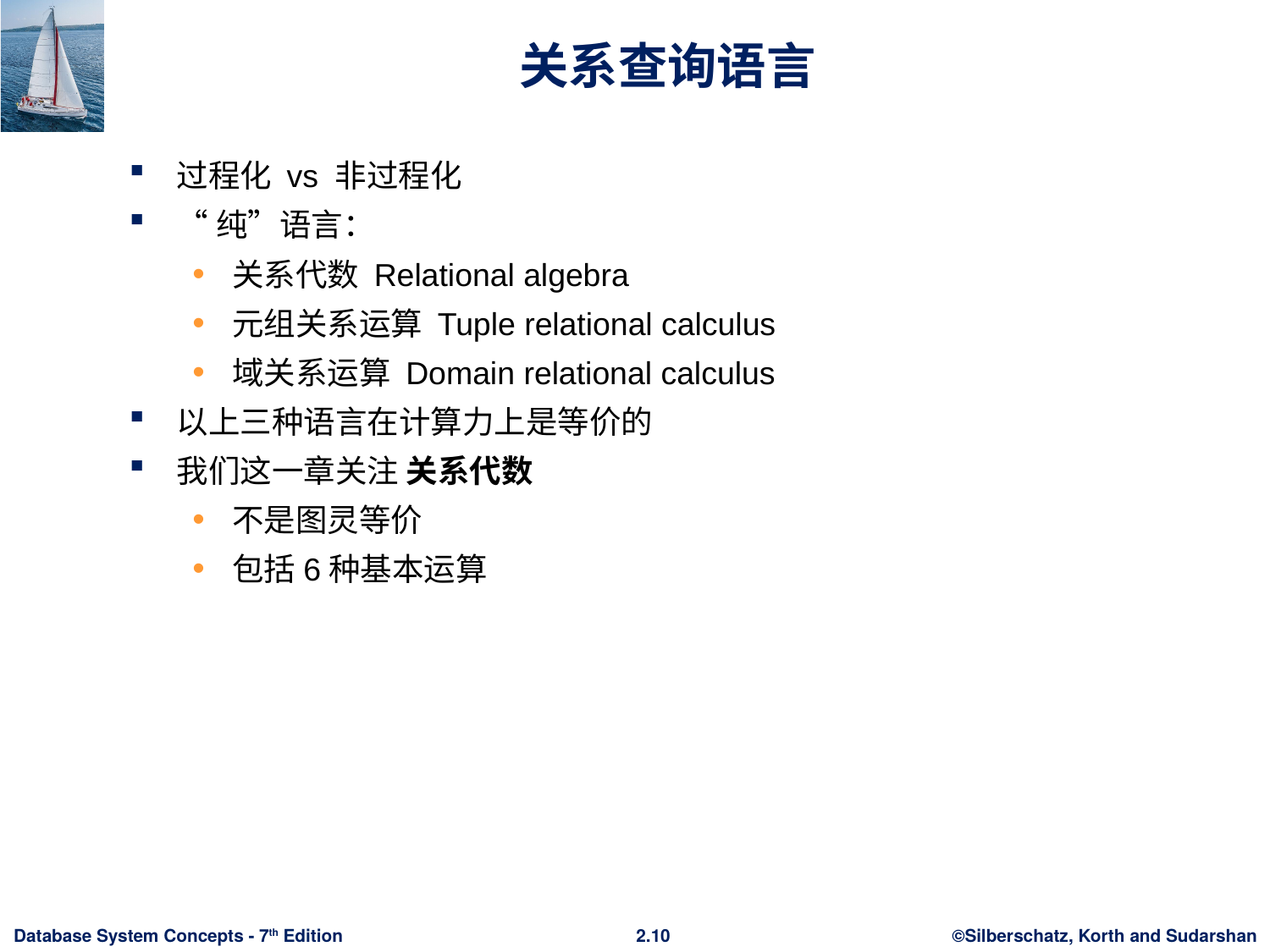

# 关系查询语言
过程化 vs 非过程化
“纯”语言：
关系代数 Relational algebra
元组关系运算 Tuple relational calculus
域关系运算 Domain relational calculus
以上三种语言在计算力上是等价的
我们这一章关注 关系代数
不是图灵等价
包括6种基本运算